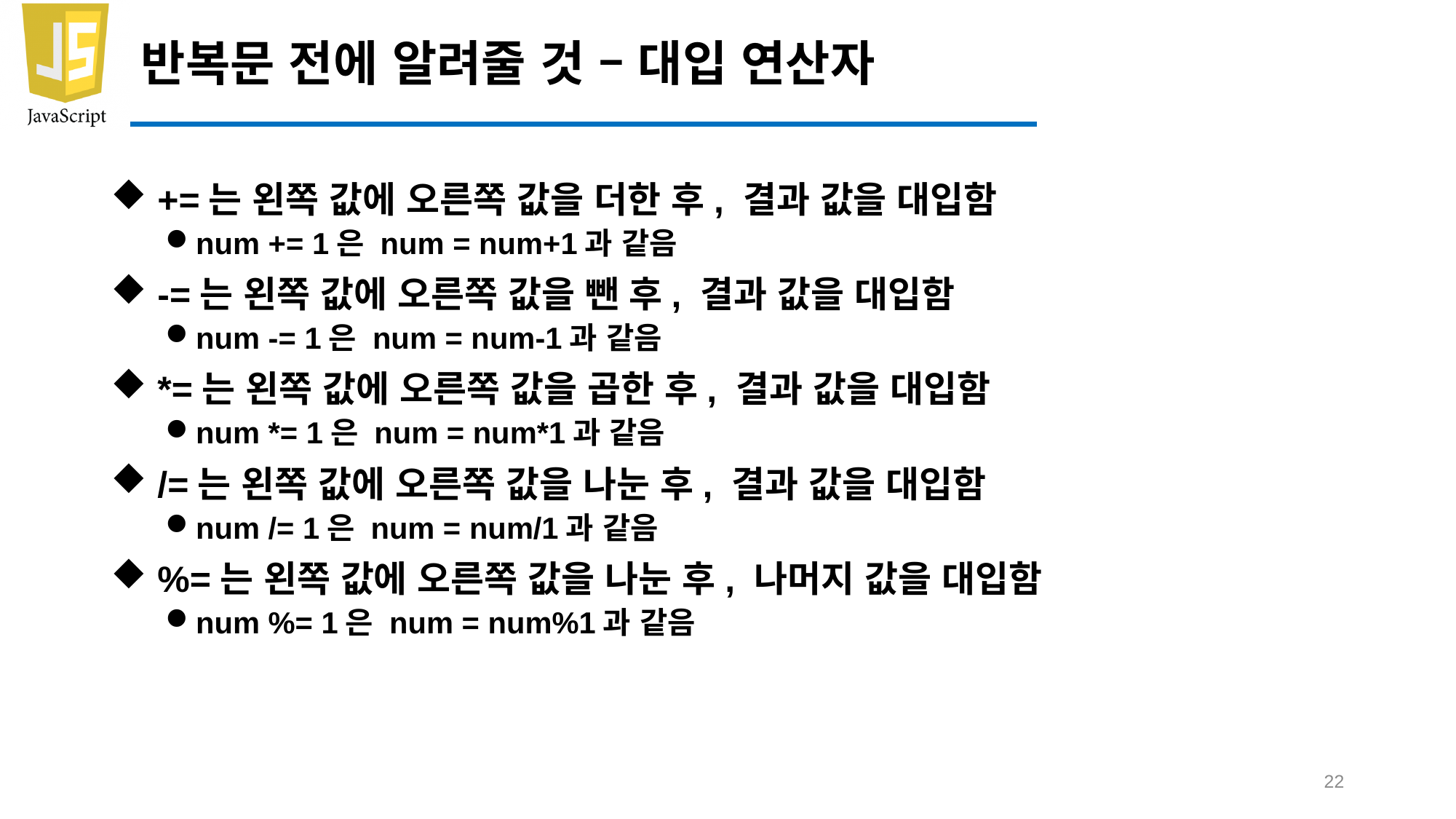

# 반복문 전에 알려줄 것 – 대입 연산자
 +=는 왼쪽 값에 오른쪽 값을 더한 후, 결과 값을 대입함
num += 1은 num = num+1과 같음
 -=는 왼쪽 값에 오른쪽 값을 뺀 후, 결과 값을 대입함
num -= 1은 num = num-1과 같음
 *=는 왼쪽 값에 오른쪽 값을 곱한 후, 결과 값을 대입함
num *= 1은 num = num*1과 같음
 /=는 왼쪽 값에 오른쪽 값을 나눈 후, 결과 값을 대입함
num /= 1은 num = num/1과 같음
 %=는 왼쪽 값에 오른쪽 값을 나눈 후, 나머지 값을 대입함
num %= 1은 num = num%1과 같음
22